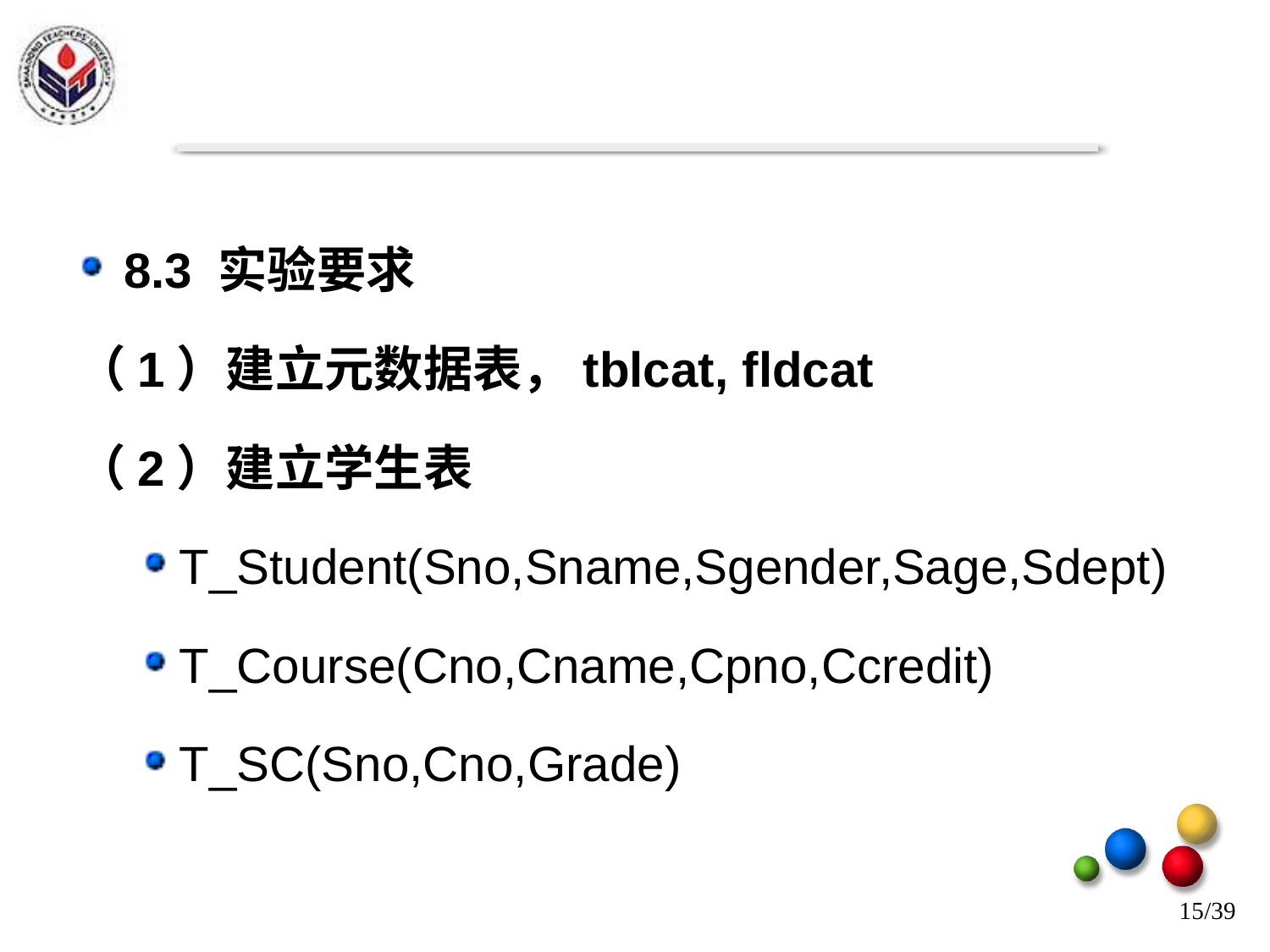

#
8.3 实验要求
（1）建立元数据表，tblcat, fldcat
（2）建立学生表
T_Student(Sno,Sname,Sgender,Sage,Sdept)
T_Course(Cno,Cname,Cpno,Ccredit)
T_SC(Sno,Cno,Grade)

15/39